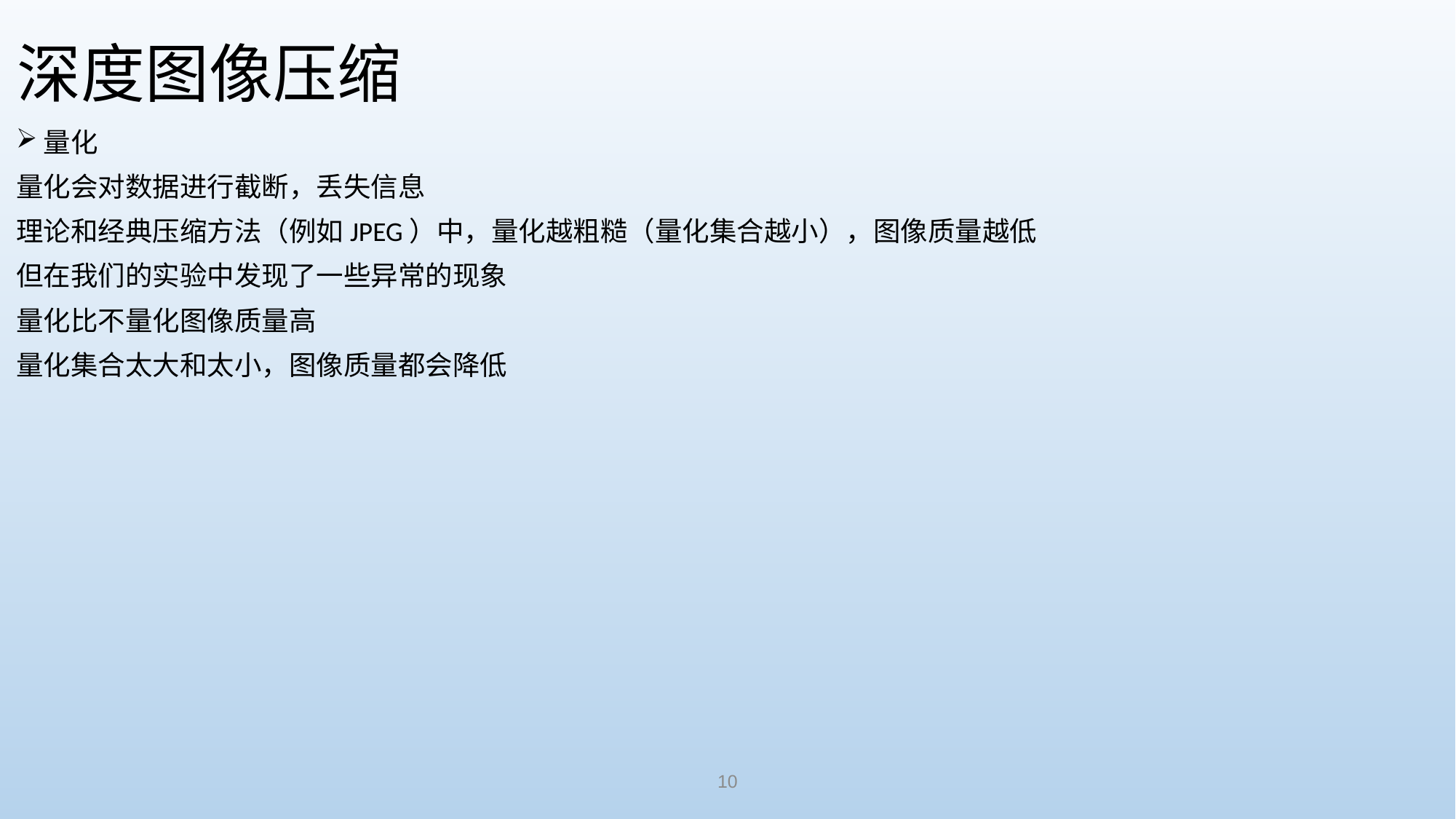

# 深度图像压缩
量化
量化会对数据进行截断，丢失信息
理论和经典压缩方法（例如JPEG）中，量化越粗糙（量化集合越小），图像质量越低
但在我们的实验中发现了一些异常的现象
量化比不量化图像质量高
量化集合太大和太小，图像质量都会降低

10